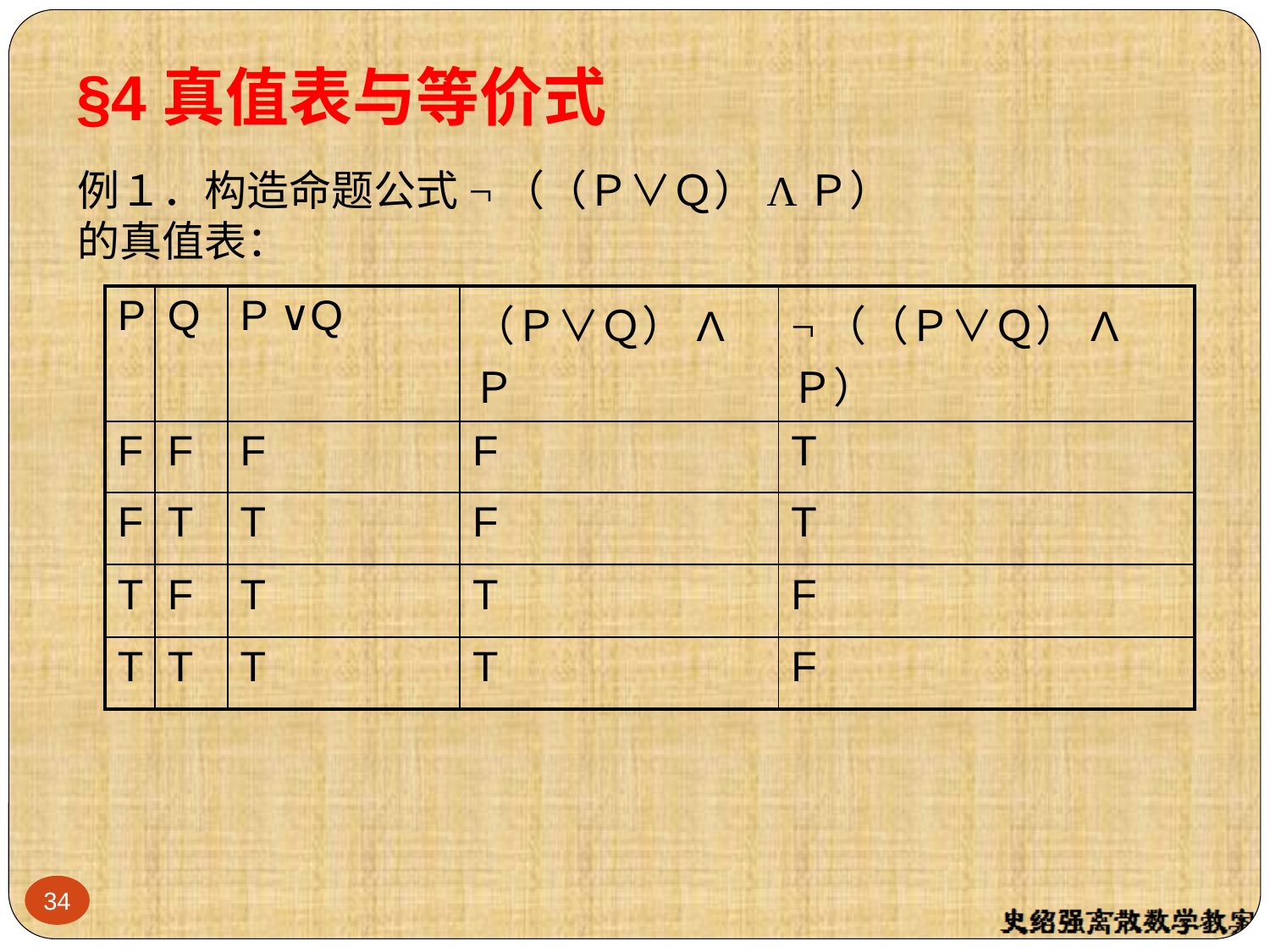

§4真值表与等价式
例１．构造命题公式¬（（Ｐ∨Ｑ）ΛＰ）
的真值表：
| P | Q | P ∨Q | （Ｐ∨Ｑ）ΛＰ | ¬（（Ｐ∨Ｑ）ΛＰ） |
| --- | --- | --- | --- | --- |
| F | F | F | F | T |
| F | T | T | F | T |
| T | F | T | T | F |
| T | T | T | T | F |

34